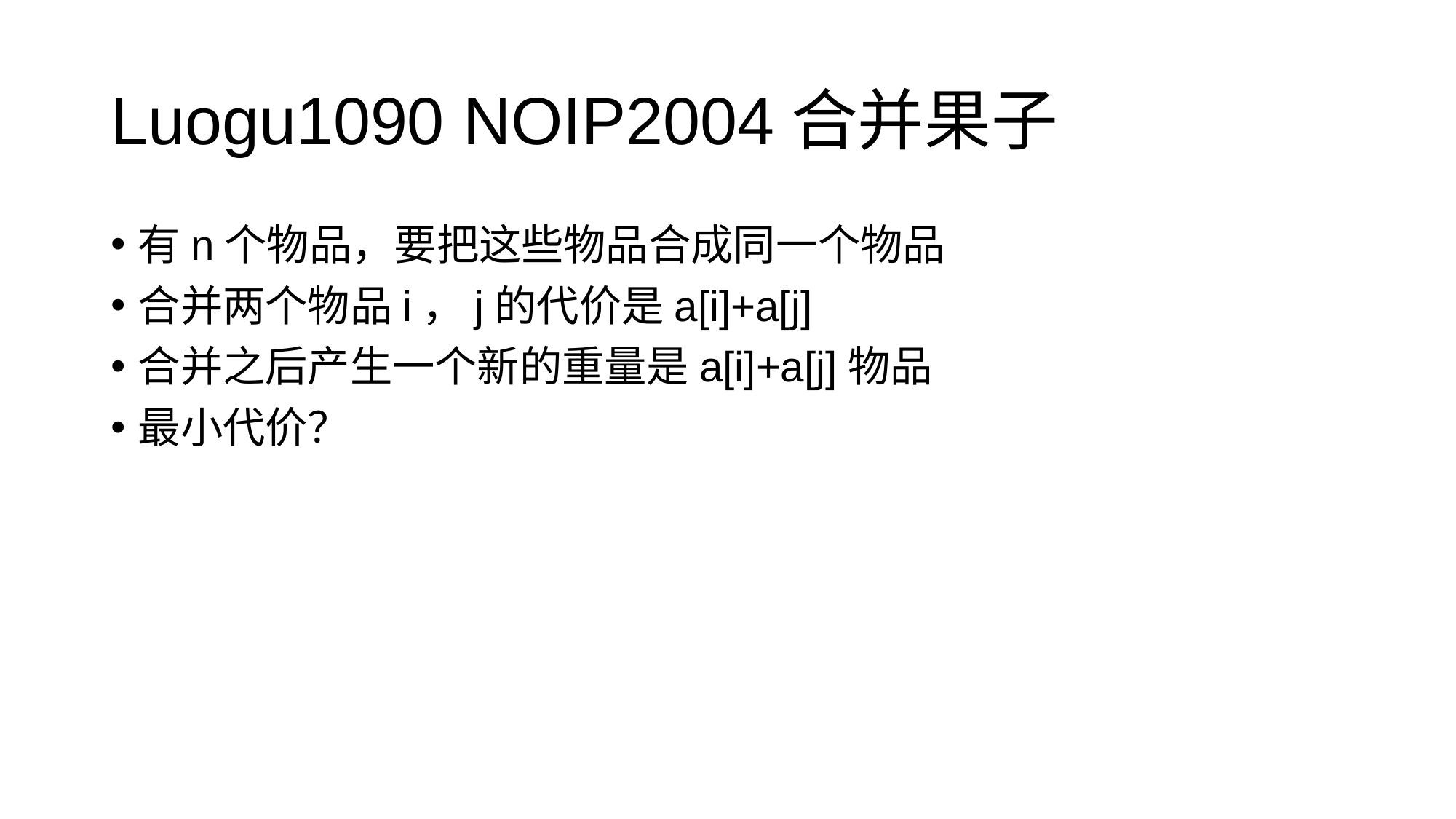

# Luogu1090 NOIP2004合并果子
有n个物品，要把这些物品合成同一个物品
合并两个物品i，j的代价是a[i]+a[j]
合并之后产生一个新的重量是a[i]+a[j]物品
最小代价？